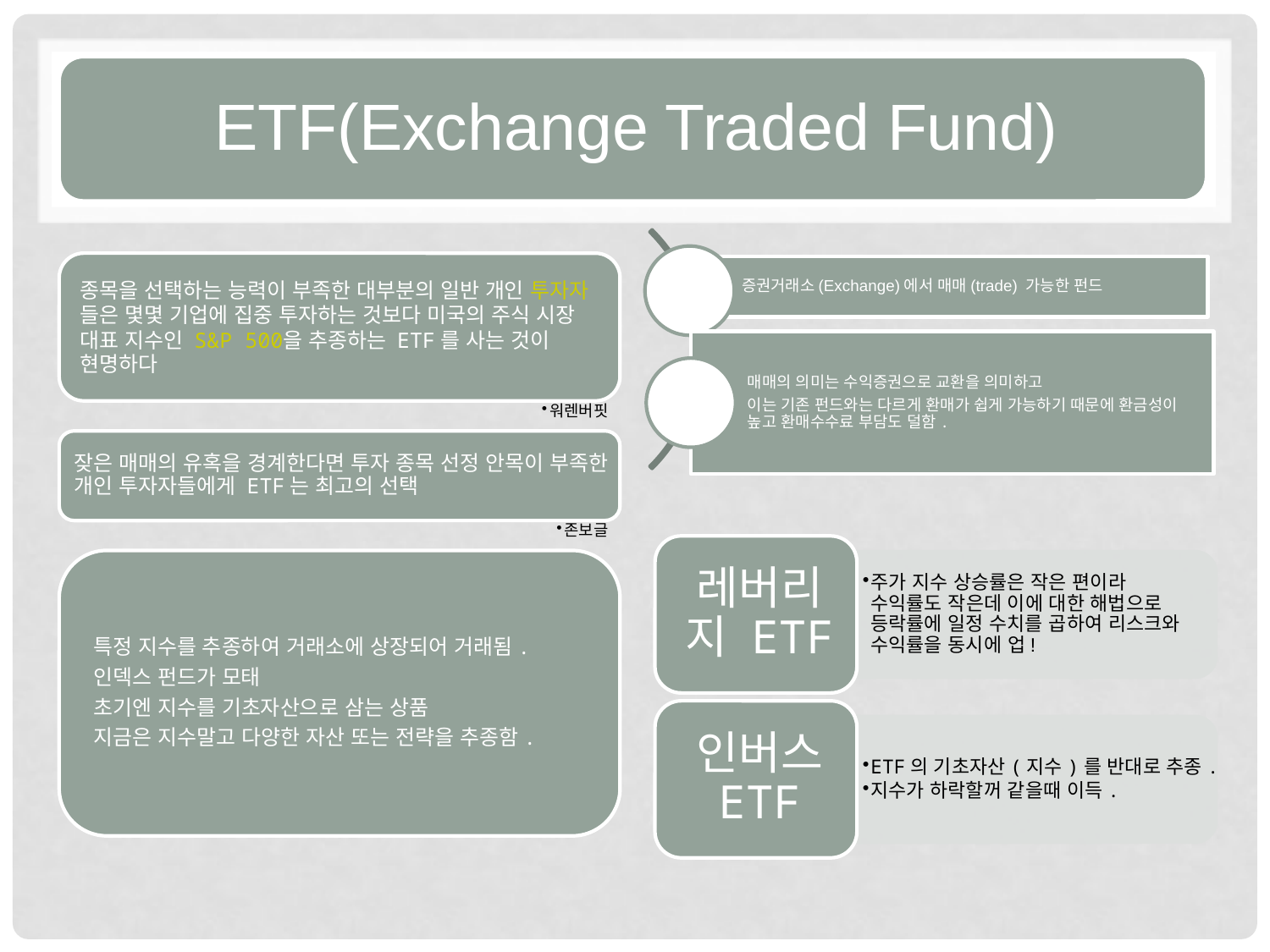

ETF(Exchange Traded Fund)

증권거래소(Exchange)에서 매매(trade) 가능한 펀드
매매의 의미는 수익증권으로 교환을 의미하고
이는 기존 펀드와는 다르게 환매가 쉽게 가능하기 때문에 환금성이 높고 환매수수료 부담도 덜함.
종목을 선택하는 능력이 부족한 대부분의 일반 개인 투자자들은 몇몇 기업에 집중 투자하는 것보다 미국의 주식 시장 대표 지수인 S&P 500을 추종하는 ETF를 사는 것이 현명하다
워렌버핏
잦은 매매의 유혹을 경계한다면 투자 종목 선정 안목이 부족한 개인 투자자들에게 ETF는 최고의 선택
존보글
특정 지수를 추종하여 거래소에 상장되어 거래됨.
인덱스 펀드가 모태
초기엔 지수를 기초자산으로 삼는 상품
지금은 지수말고 다양한 자산 또는 전략을 추종함.
주가 지수 상승률은 작은 편이라 수익률도 작은데 이에 대한 해법으로 등락률에 일정 수치를 곱하여 리스크와 수익률을 동시에 업!
레버리지 ETF
ETF의 기초자산(지수)를 반대로 추종.
지수가 하락할꺼 같을때 이득.
인버스 ETF